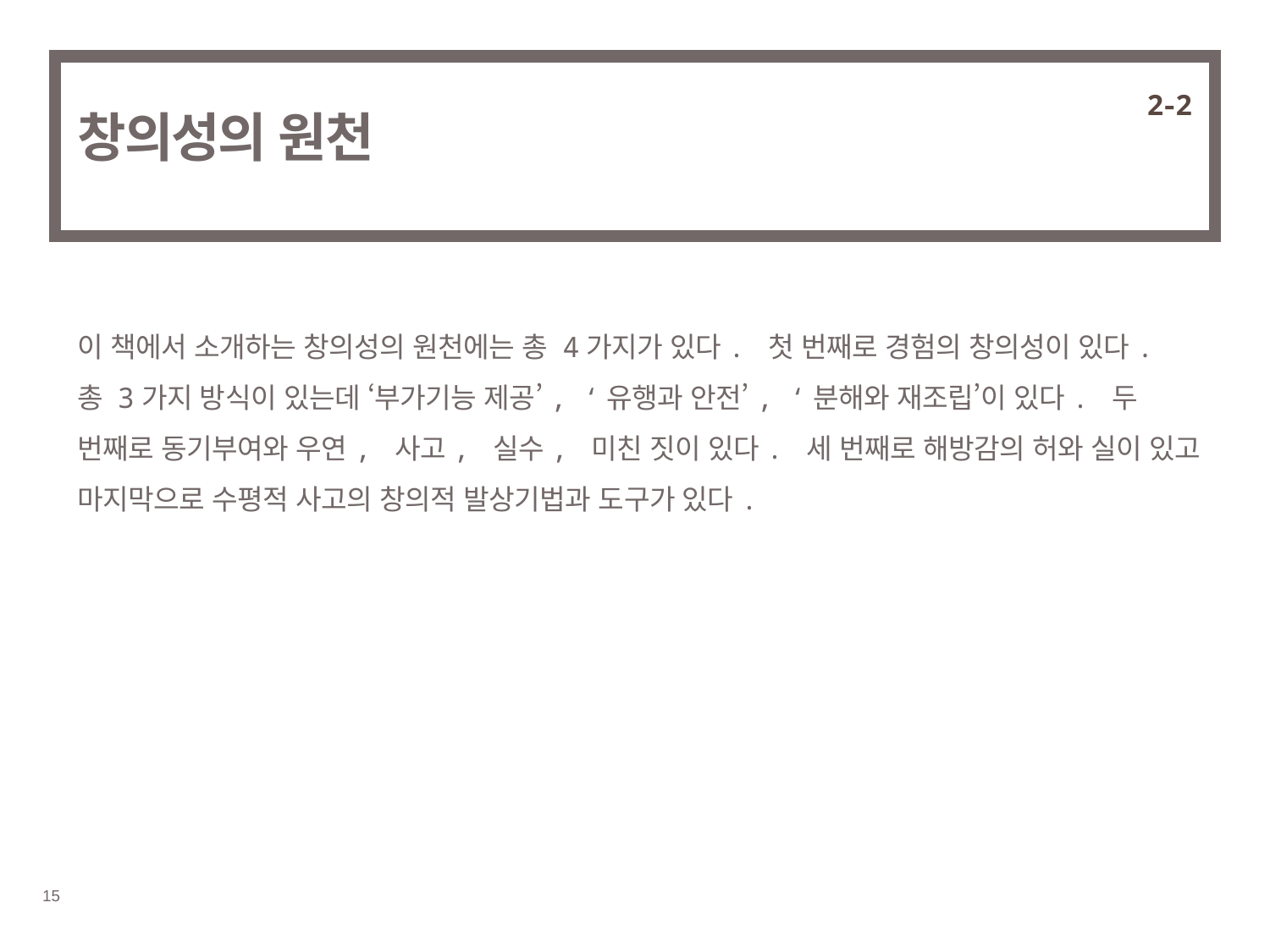

2-2

# 창의성의 원천
이 책에서 소개하는 창의성의 원천에는 총 4가지가 있다. 첫 번째로 경험의 창의성이 있다. 총 3가지 방식이 있는데 ‘부가기능 제공’, ‘유행과 안전’, ‘분해와 재조립’이 있다. 두 번째로 동기부여와 우연, 사고, 실수, 미친 짓이 있다. 세 번째로 해방감의 허와 실이 있고 마지막으로 수평적 사고의 창의적 발상기법과 도구가 있다.